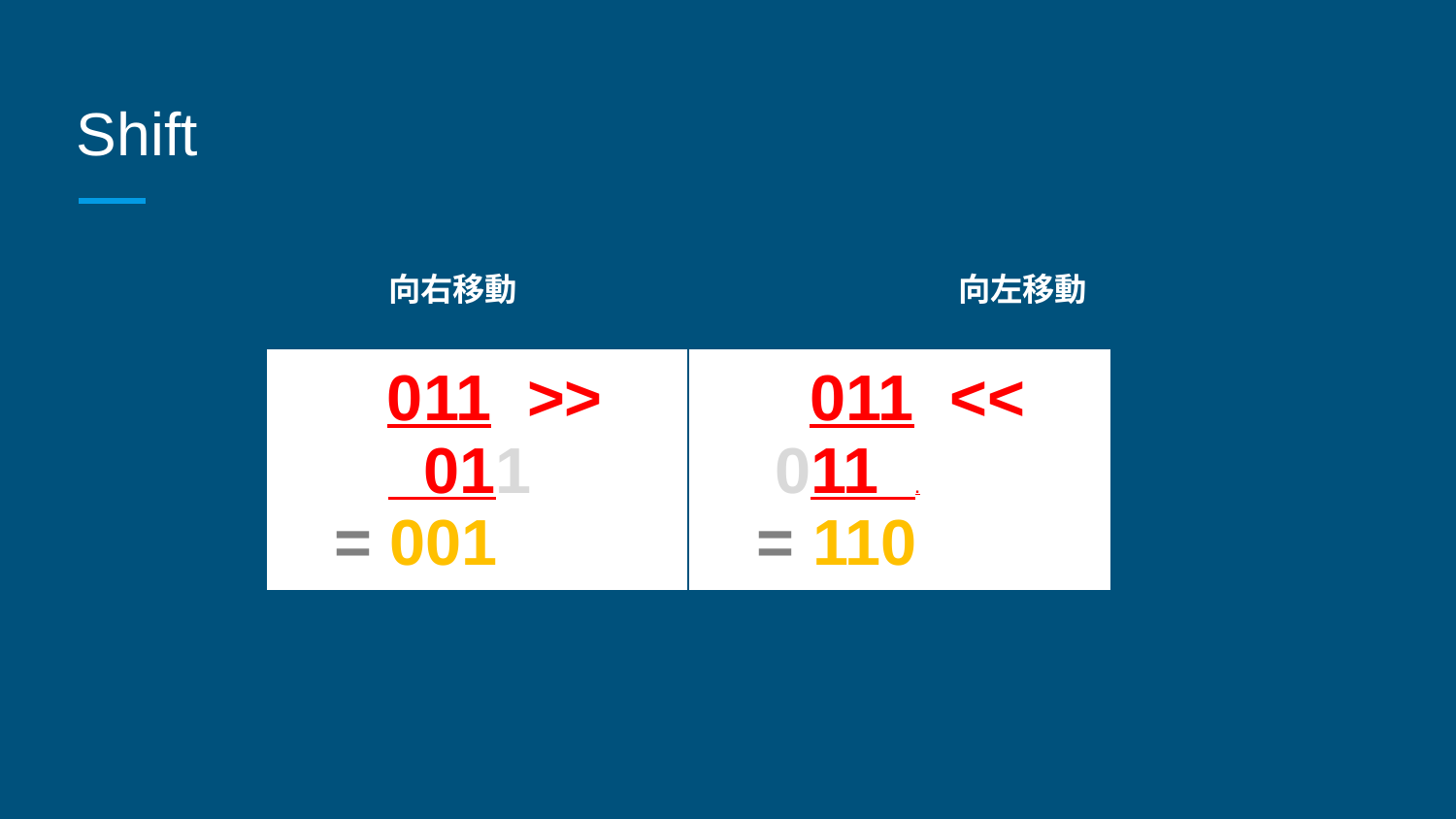

# Shift

		  向右移動			 向左移動
| 011 >> 011 = 001 | 011 << 011 . = 110 |
| --- | --- |